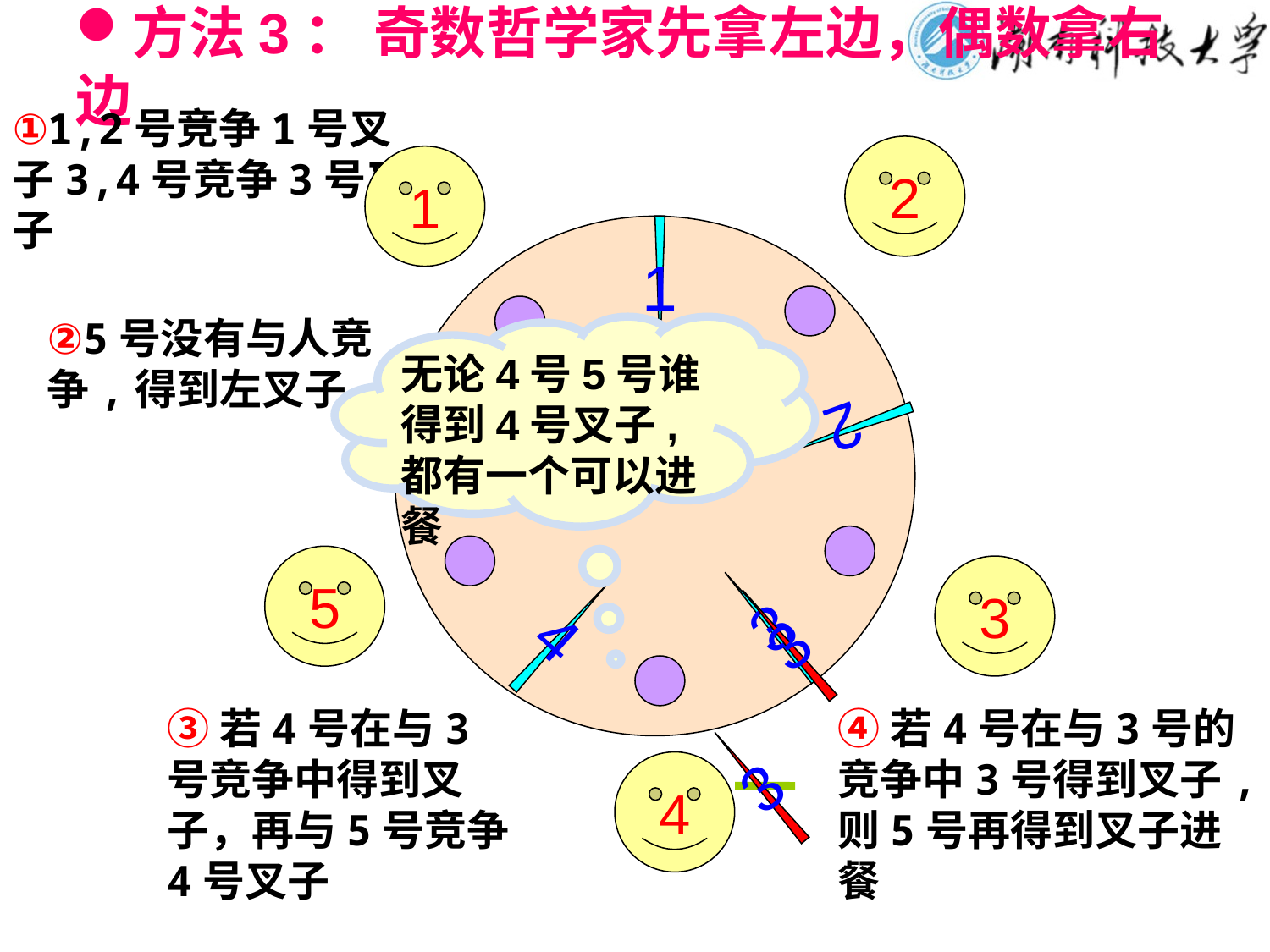

# 方法3： 奇数哲学家先拿左边，偶数拿右边
①1,2号竞争1号叉子3,4号竞争3号叉子
2
1
1

②5号没有与人竞争,得到左叉子
无论4号5号谁得到4号叉子,都有一个可以进餐
5
2
5
3
3
4
3
③若4号在与3号竞争中得到叉子，再与5号竞争4号叉子
④若4号在与3号的竞争中3号得到叉子,则5号再得到叉子进餐
3

4